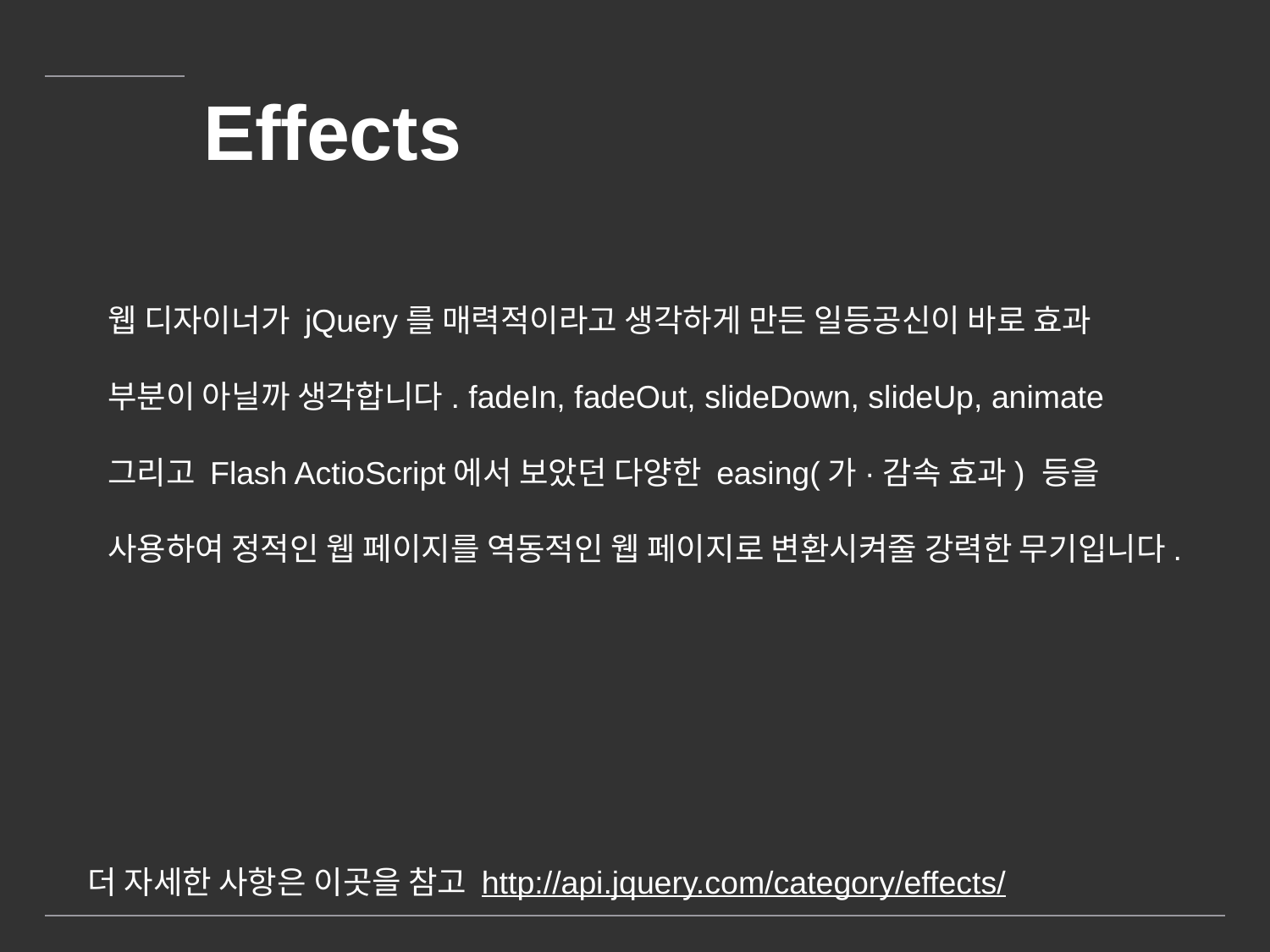

# Effects
웹 디자이너가 jQuery를 매력적이라고 생각하게 만든 일등공신이 바로 효과 부분이 아닐까 생각합니다. fadeIn, fadeOut, slideDown, slideUp, animate 그리고 Flash ActioScript에서 보았던 다양한 easing(가·감속 효과) 등을 사용하여 정적인 웹 페이지를 역동적인 웹 페이지로 변환시켜줄 강력한 무기입니다.
더 자세한 사항은 이곳을 참고 http://api.jquery.com/category/effects/